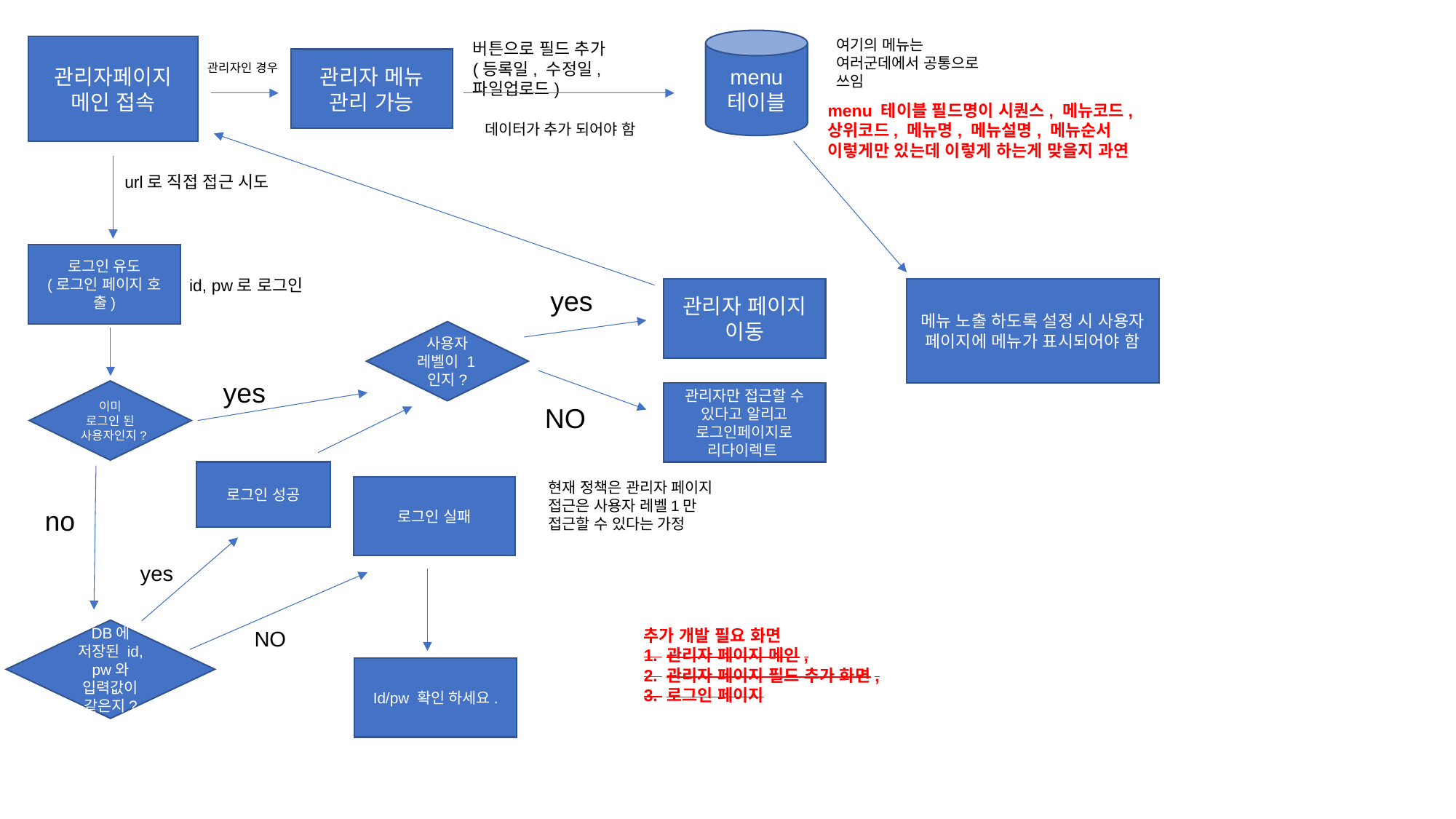

menu 테이블
여기의 메뉴는 여러군데에서 공통으로 쓰임
버튼으로 필드 추가
(등록일, 수정일, 파일업로드)
관리자페이지 메인 접속
관리자 메뉴 관리 가능
관리자인 경우
menu 테이블 필드명이 시퀀스, 메뉴코드, 상위코드, 메뉴명, 메뉴설명, 메뉴순서 이렇게만 있는데 이렇게 하는게 맞을지 과연
데이터가 추가 되어야 함
url로 직접 접근 시도
로그인 유도
(로그인 페이지 호출)
id, pw로 로그인
메뉴 노출 하도록 설정 시 사용자 페이지에 메뉴가 표시되어야 함
yes
관리자 페이지 이동
사용자 레벨이 1인지?
yes
이미 로그인 된 사용자인지?
관리자만 접근할 수 있다고 알리고 로그인페이지로 리다이렉트
NO
로그인 성공
현재 정책은 관리자 페이지 접근은 사용자 레벨1만 접근할 수 있다는 가정
로그인 실패
no
yes
추가 개발 필요 화면
1. 관리자 페이지 메인,
2. 관리자 페이지 필드 추가 화면,
3. 로그인 페이지
DB에 저장된 id, pw와 입력값이 같은지?
NO
Id/pw 확인 하세요.